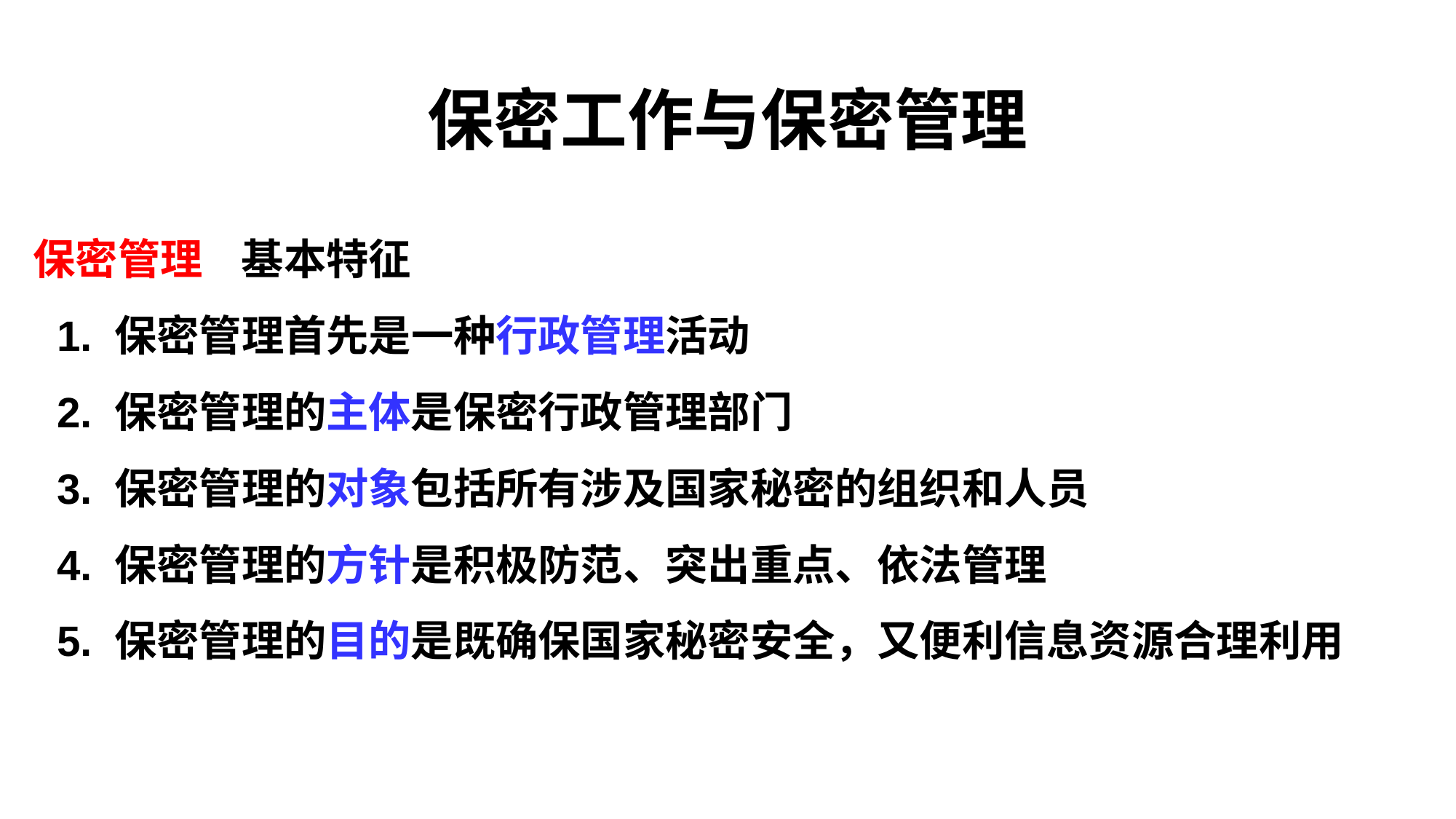

# 保密工作与保密管理
保密管理    基本特征
  1. 保密管理首先是一种行政管理活动
  2. 保密管理的主体是保密行政管理部门
  3. 保密管理的对象包括所有涉及国家秘密的组织和人员
  4. 保密管理的方针是积极防范、突出重点、依法管理
  5. 保密管理的目的是既确保国家秘密安全，又便利信息资源合理利用